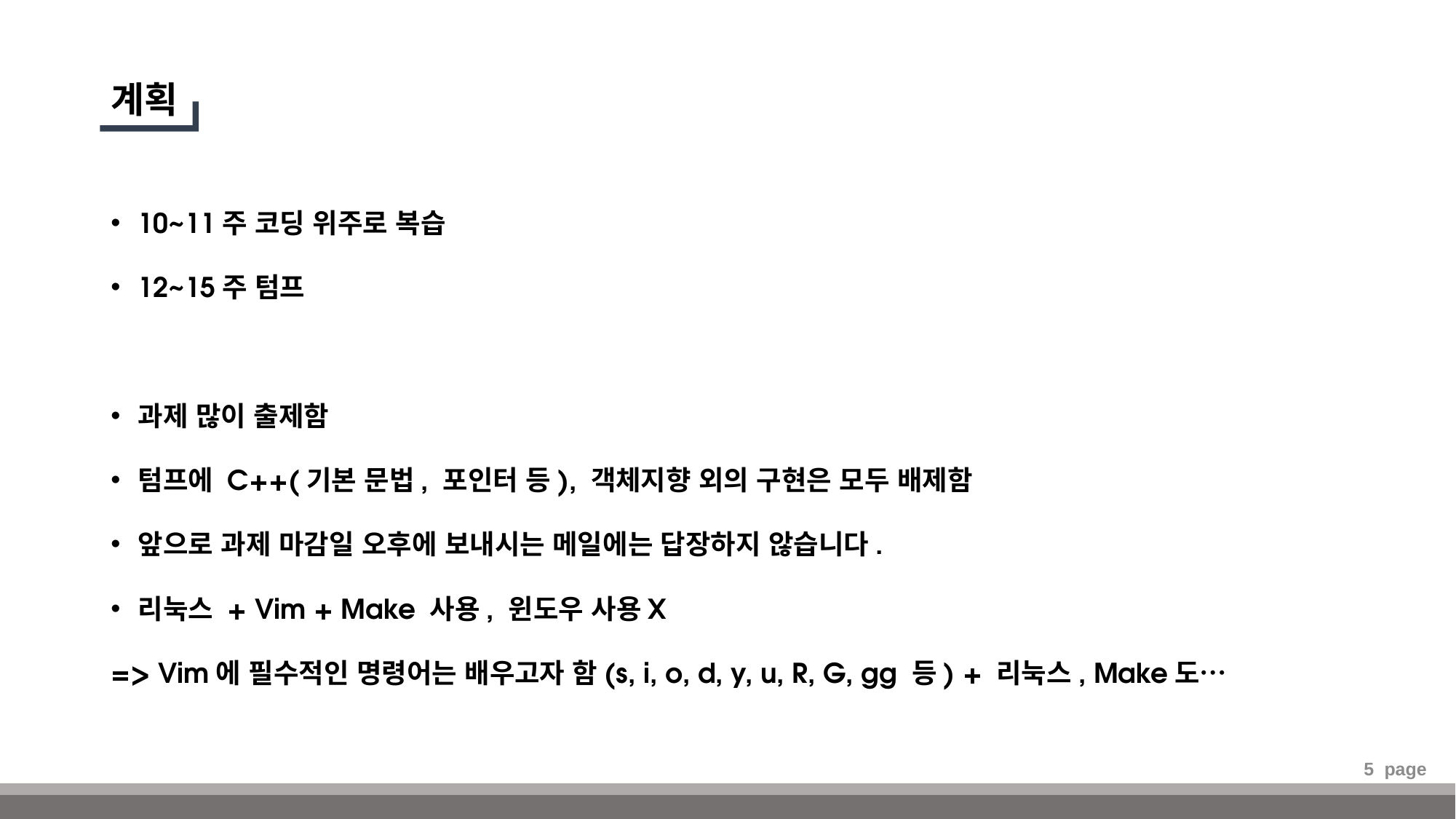

# 계획

10~11주 코딩 위주로 복습
12~15주 텀프

과제 많이 출제함
텀프에 C++(기본 문법, 포인터 등), 객체지향 외의 구현은 모두 배제함
앞으로 과제 마감일 오후에 보내시는 메일에는 답장하지 않습니다.
리눅스 + Vim + Make 사용, 윈도우 사용X
=> Vim에 필수적인 명령어는 배우고자 함(s, i, o, d, y, u, R, G, gg 등) + 리눅스, Make도…

5